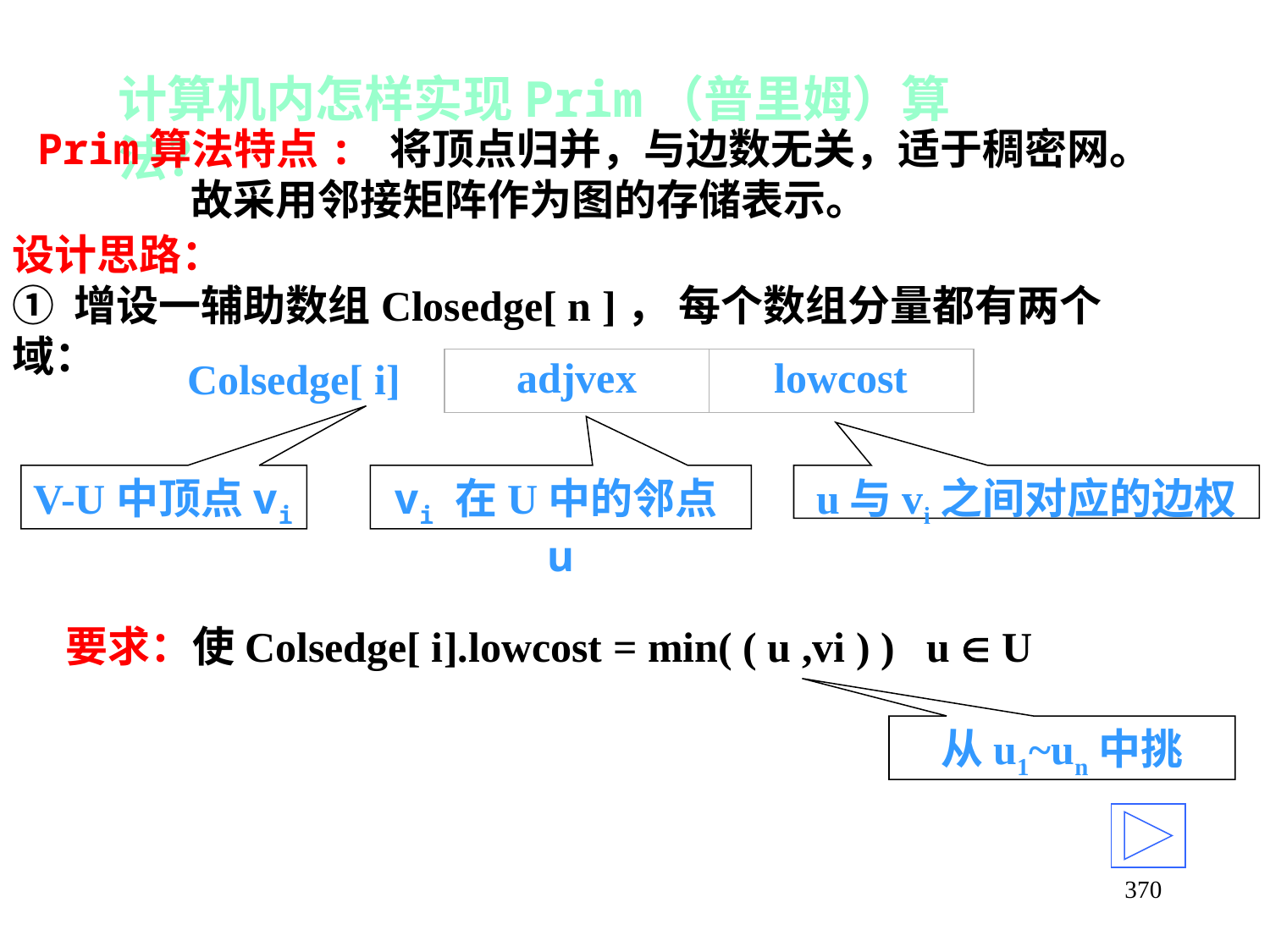

# 计算机内怎样实现Prim（普里姆）算法？
Prim算法特点: 将顶点归并，与边数无关，适于稠密网。
               故采用邻接矩阵作为图的存储表示。
设计思路：
① 增设一辅助数组Closedge[ n ]， 每个数组分量都有两个域：
Colsedge[ i]
| adjvex | lowcost |
| --- | --- |
V-U中顶点vi
vi 在U中的邻点u
u与vi之间对应的边权
要求：使Colsedge[ i].lowcost = min( ( u ,vi ) )   u ∈ U
从u1~un中挑

370